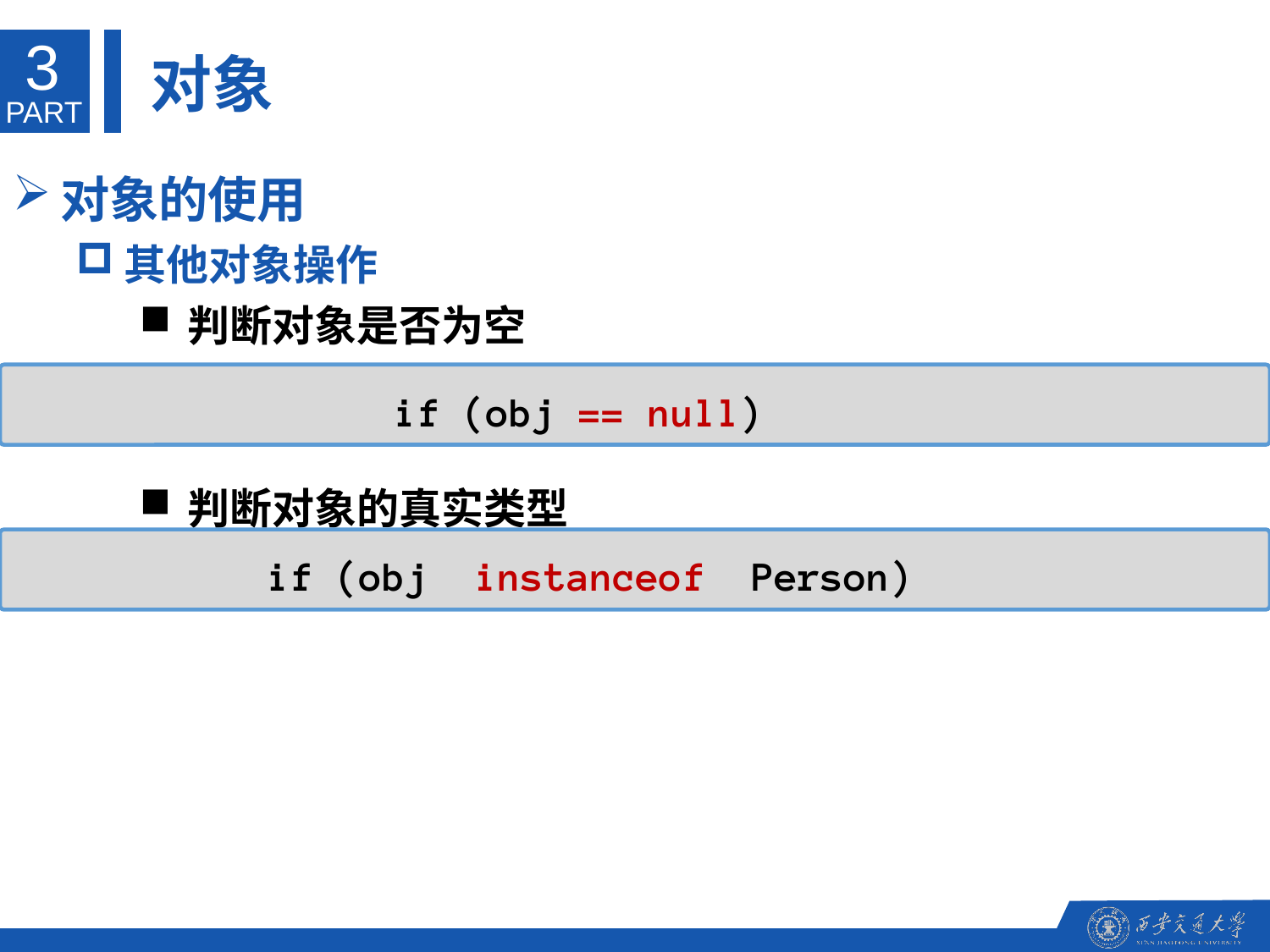

3
对象
PART
对象的使用
其他对象操作
判断对象是否为空

判断对象的真实类型
			if (obj == null)
		if (obj  instanceof  Person)